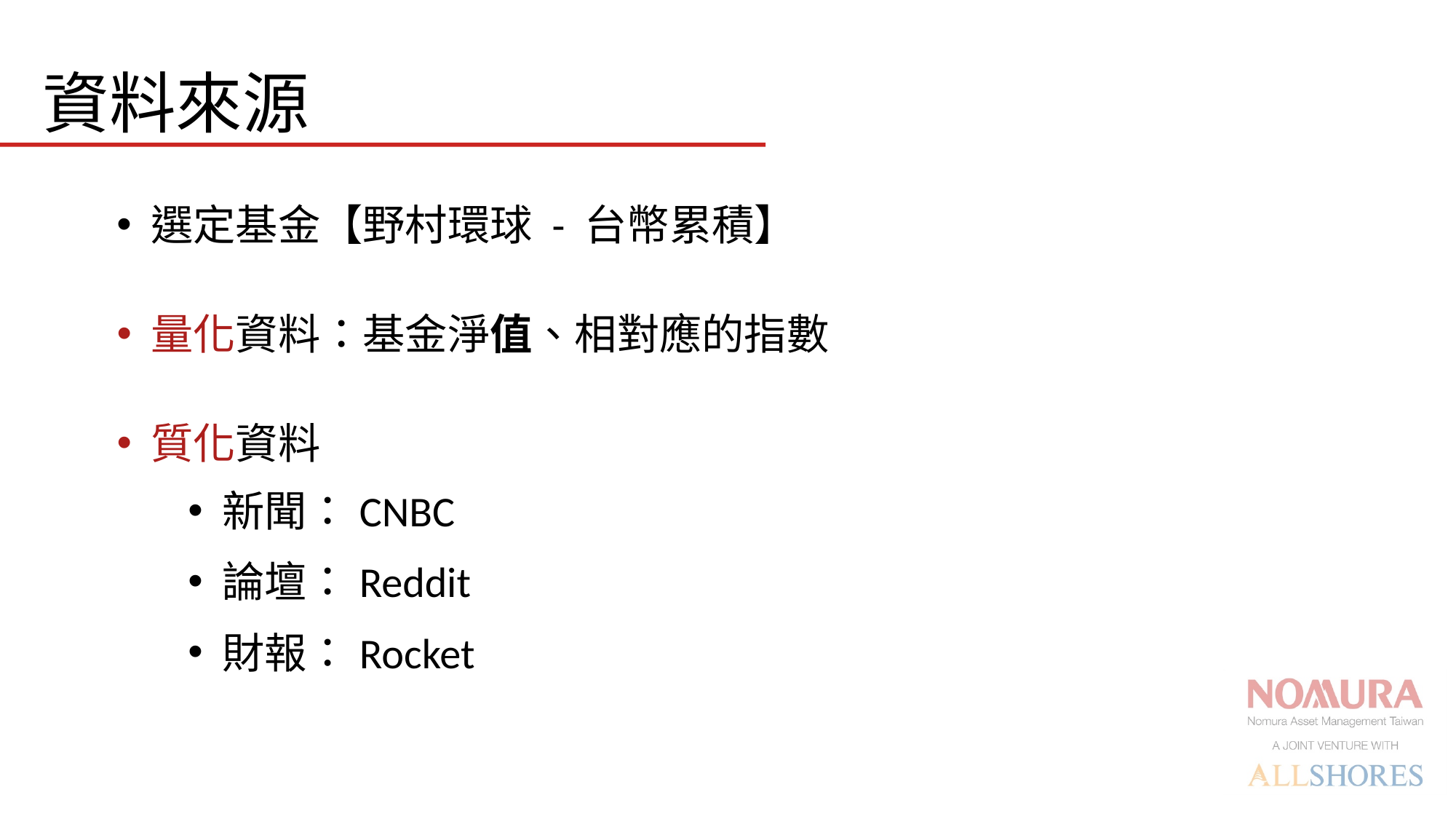

資料來源

選定基金【野村環球 - 台幣累積】
量化資料：基金淨值、相對應的指數
質化資料
新聞：CNBC
論壇：Reddit
財報：Rocket